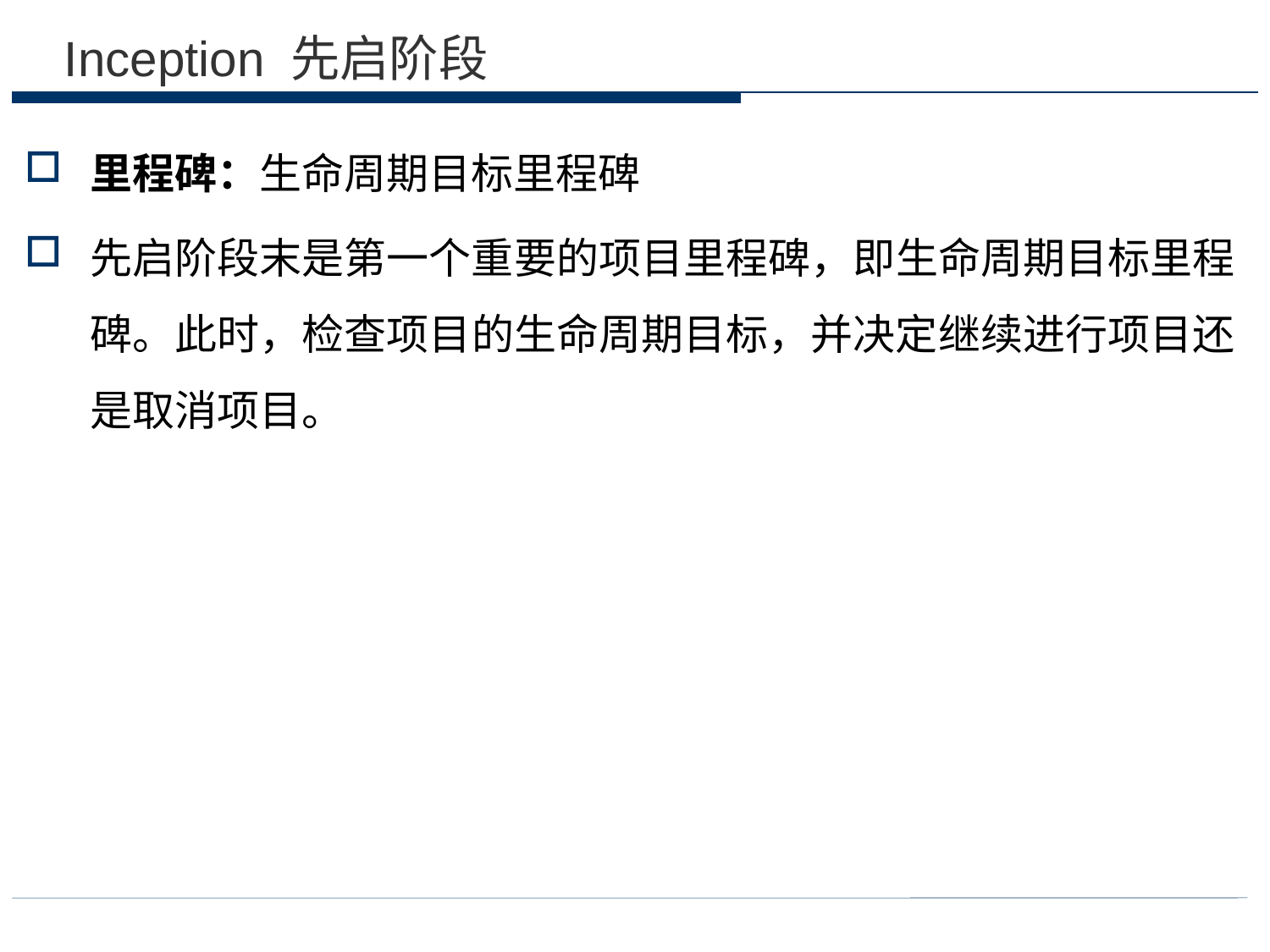

# Inception 先启阶段
里程碑：生命周期目标里程碑
先启阶段末是第一个重要的项目里程碑，即生命周期目标里程碑。此时，检查项目的生命周期目标，并决定继续进行项目还是取消项目。

33